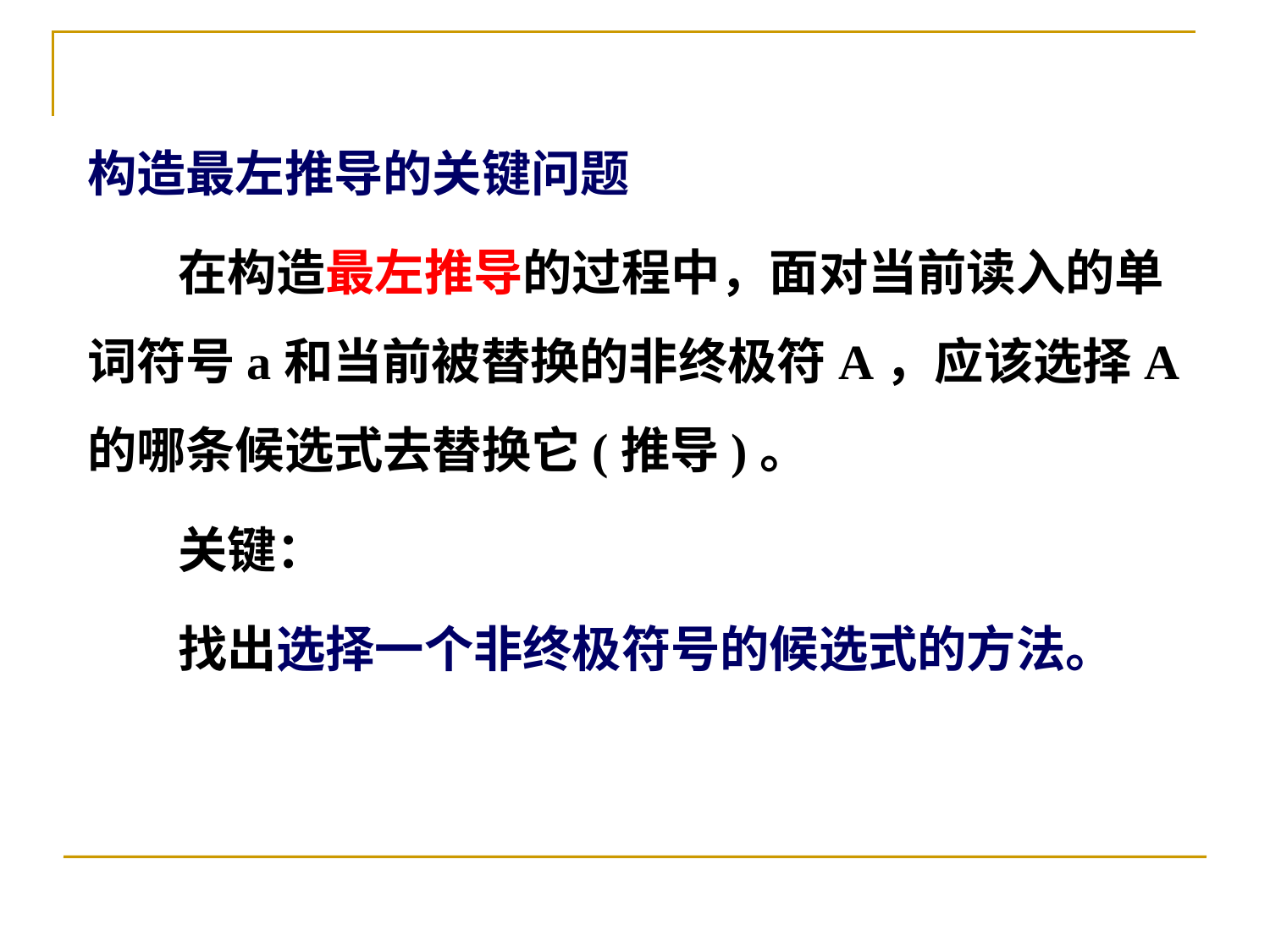

构造最左推导的关键问题
       在构造最左推导的过程中，面对当前读入的单词符号a和当前被替换的非终极符A，应该选择A的哪条候选式去替换它(推导)。
       关键：
       找出选择一个非终极符号的候选式的方法。

15